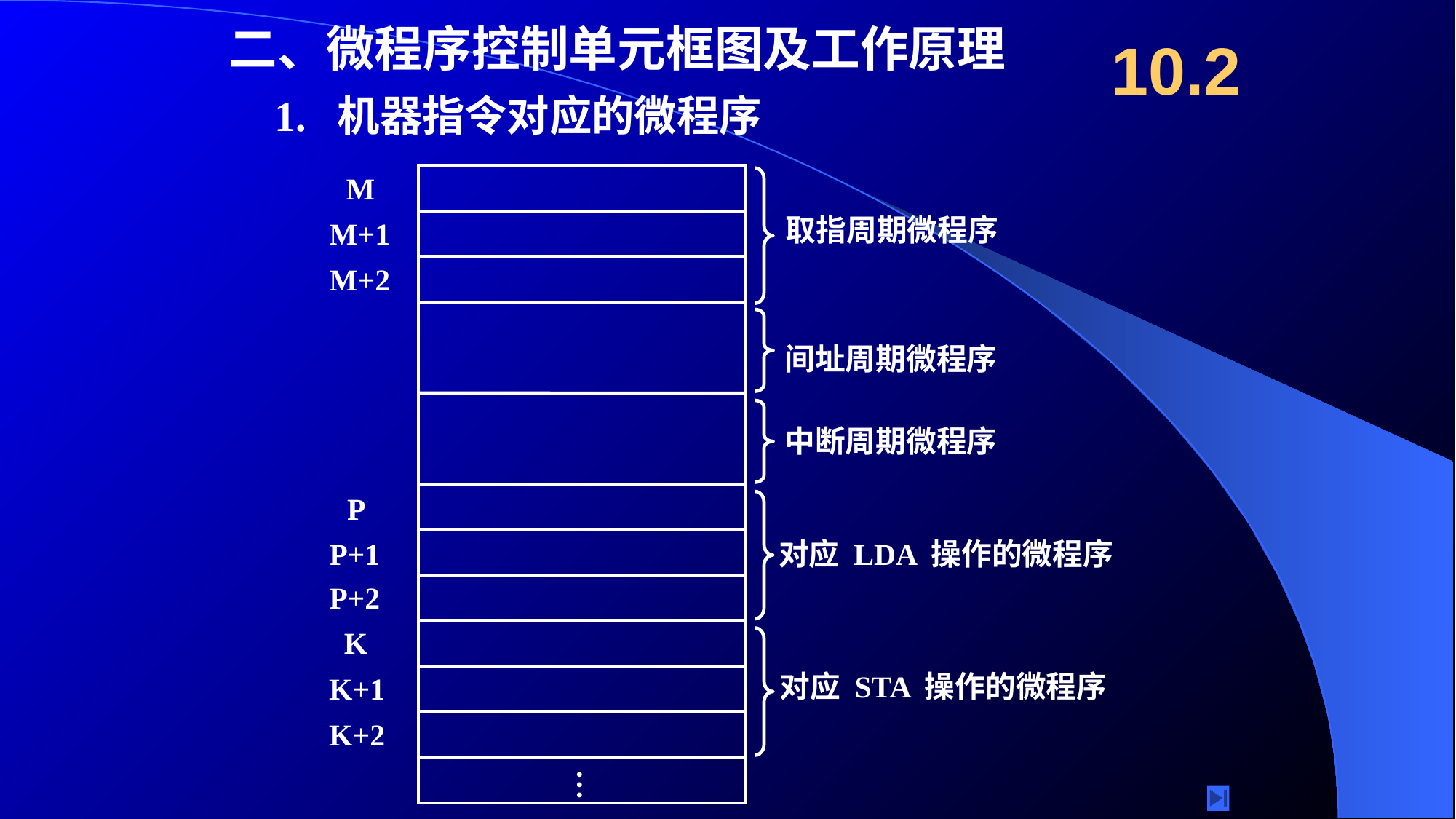

二、微程序控制单元框图及工作原理
10.2
1.  机器指令对应的微程序
M

取指周期微程序
M+1
M+2

间址周期微程序

中断周期微程序
P

对应 LDA 操作的微程序
P+1
P+2
K

对应 STA 操作的微程序
K+1
K+2
…